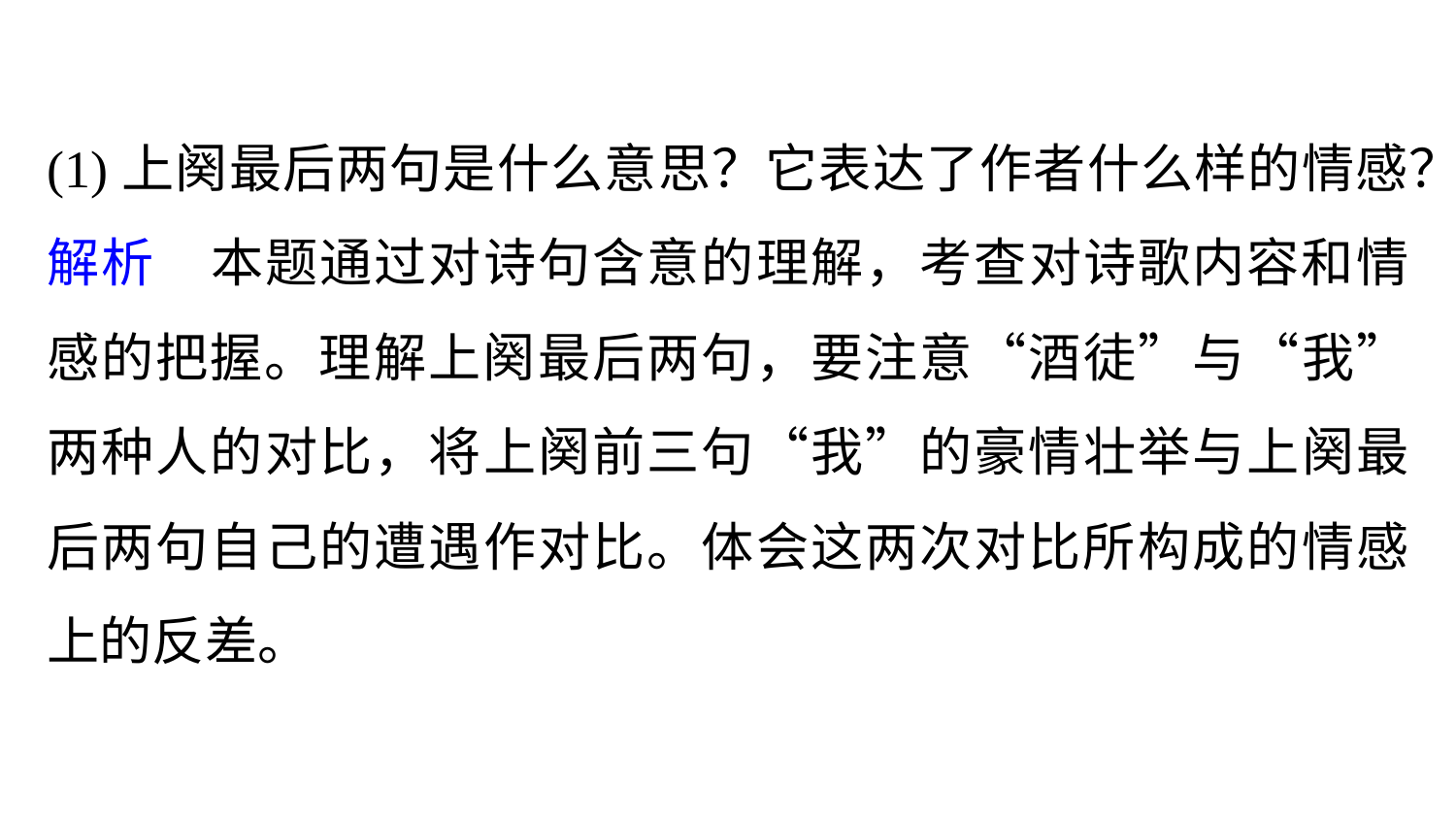

(1)上阕最后两句是什么意思？它表达了作者什么样的情感？
解析　本题通过对诗句含意的理解，考查对诗歌内容和情感的把握。理解上阕最后两句，要注意“酒徒”与“我”两种人的对比，将上阕前三句“我”的豪情壮举与上阕最后两句自己的遭遇作对比。体会这两次对比所构成的情感上的反差。